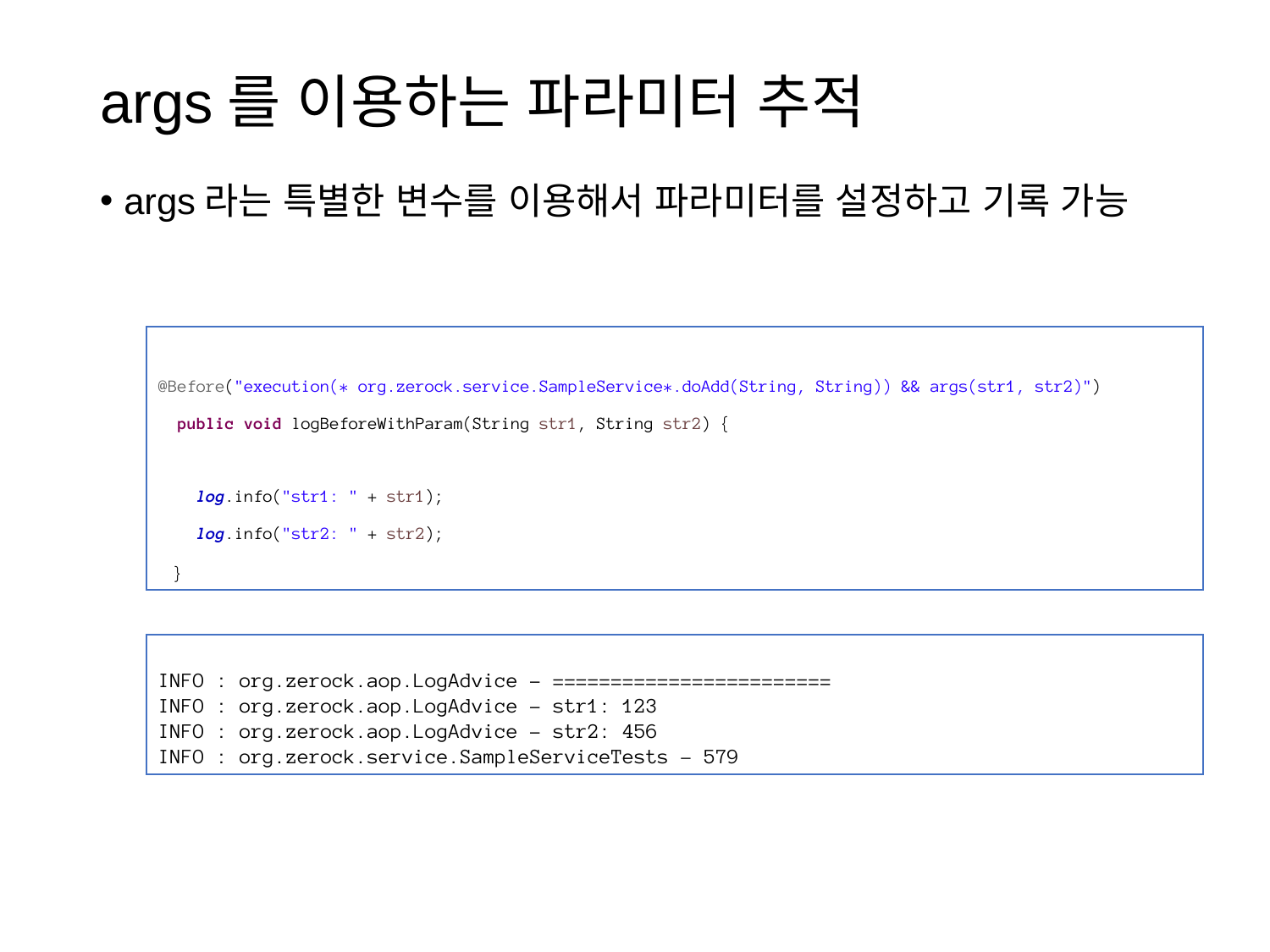

# args를 이용하는 파라미터 추적
args라는 특별한 변수를 이용해서 파라미터를 설정하고 기록 가능

@Before("execution(* org.zerock.service.SampleService*.doAdd(String, String)) && args(str1, str2)")
  public void logBeforeWithParam(String str1, String str2) {

    log.info("str1: " + str1);
    log.info("str2: " + str2);
}

INFO : org.zerock.aop.LogAdvice - ========================
INFO : org.zerock.aop.LogAdvice - str1: 123
INFO : org.zerock.aop.LogAdvice - str2: 456
INFO : org.zerock.service.SampleServiceTests – 579